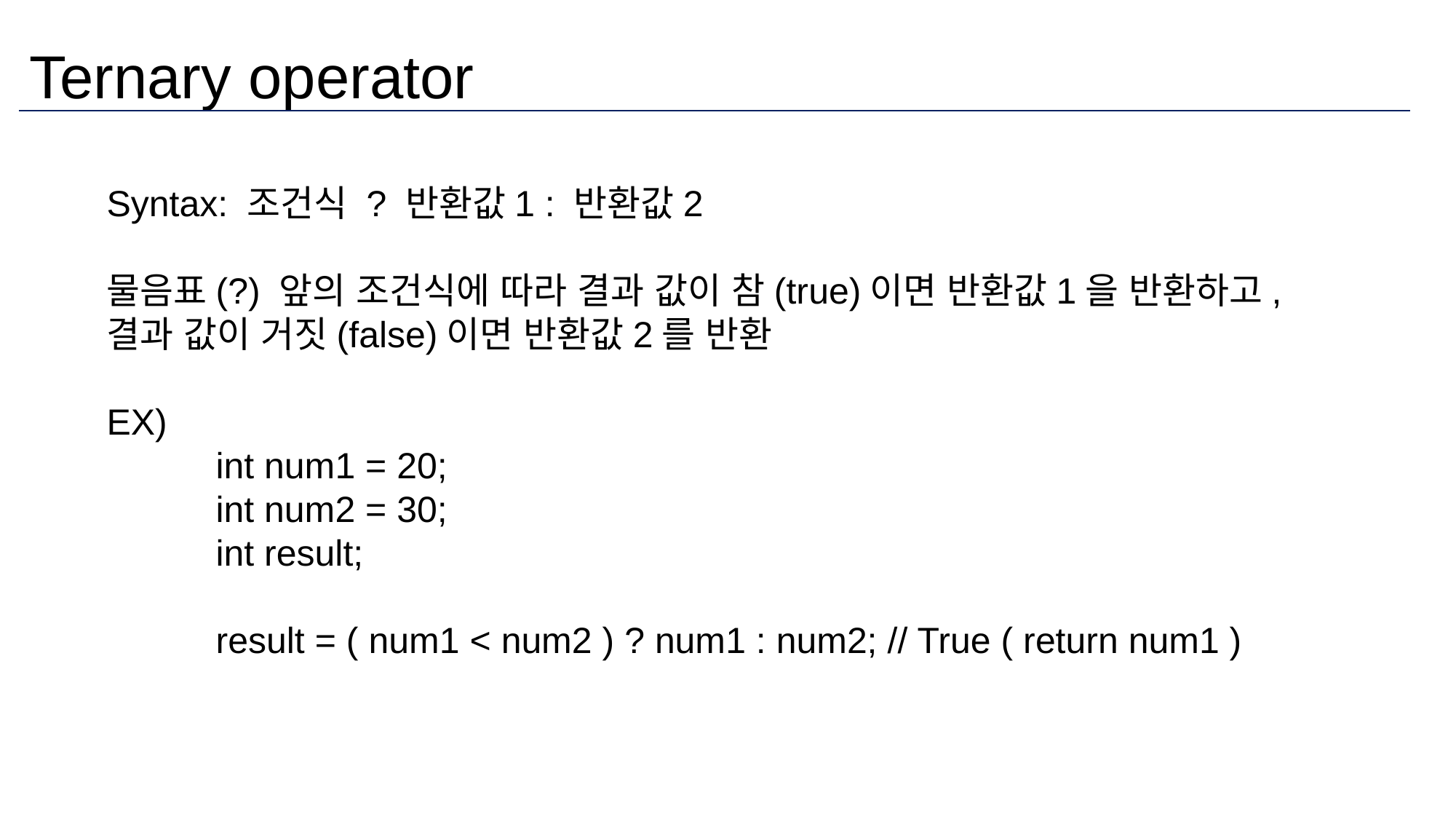

# Ternary operator
Syntax: 조건식 ? 반환값1 : 반환값2

물음표(?) 앞의 조건식에 따라 결과 값이 참(true)이면 반환값1을 반환하고,
결과 값이 거짓(false)이면 반환값2를 반환

EX)
	int num1 = 20;
	int num2 = 30;
	int result;

	result = ( num1 < num2 ) ? num1 : num2; // True ( return num1 )